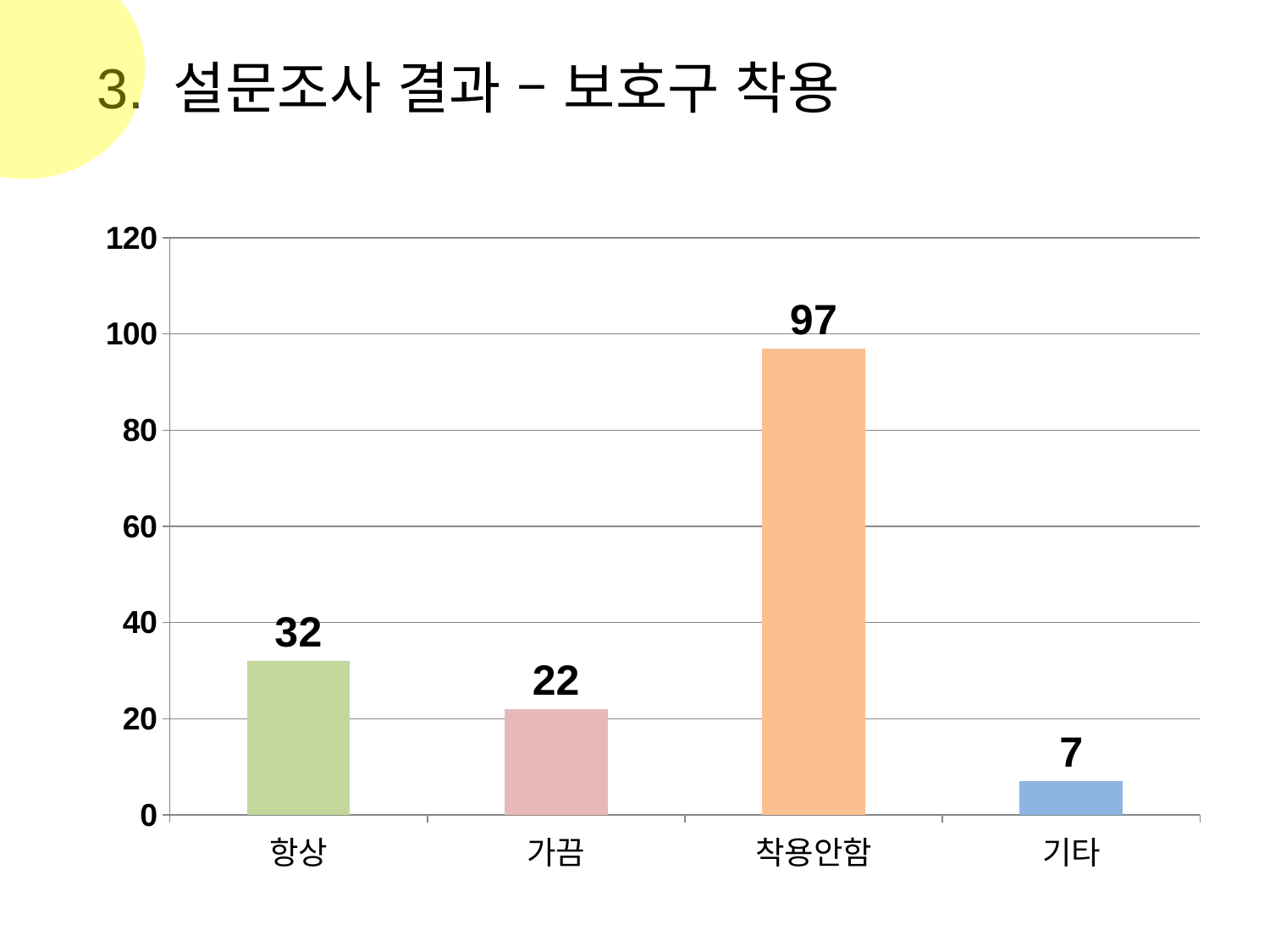

3. 설문조사 결과 – 보호구 착용

### Chart

| Category | 보호구 착용 |
|---|---|
| 항상 | 32.0 |
| 가끔 | 22.0 |
| 착용안함 | 97.0 |
| 기타 | 7.0 |